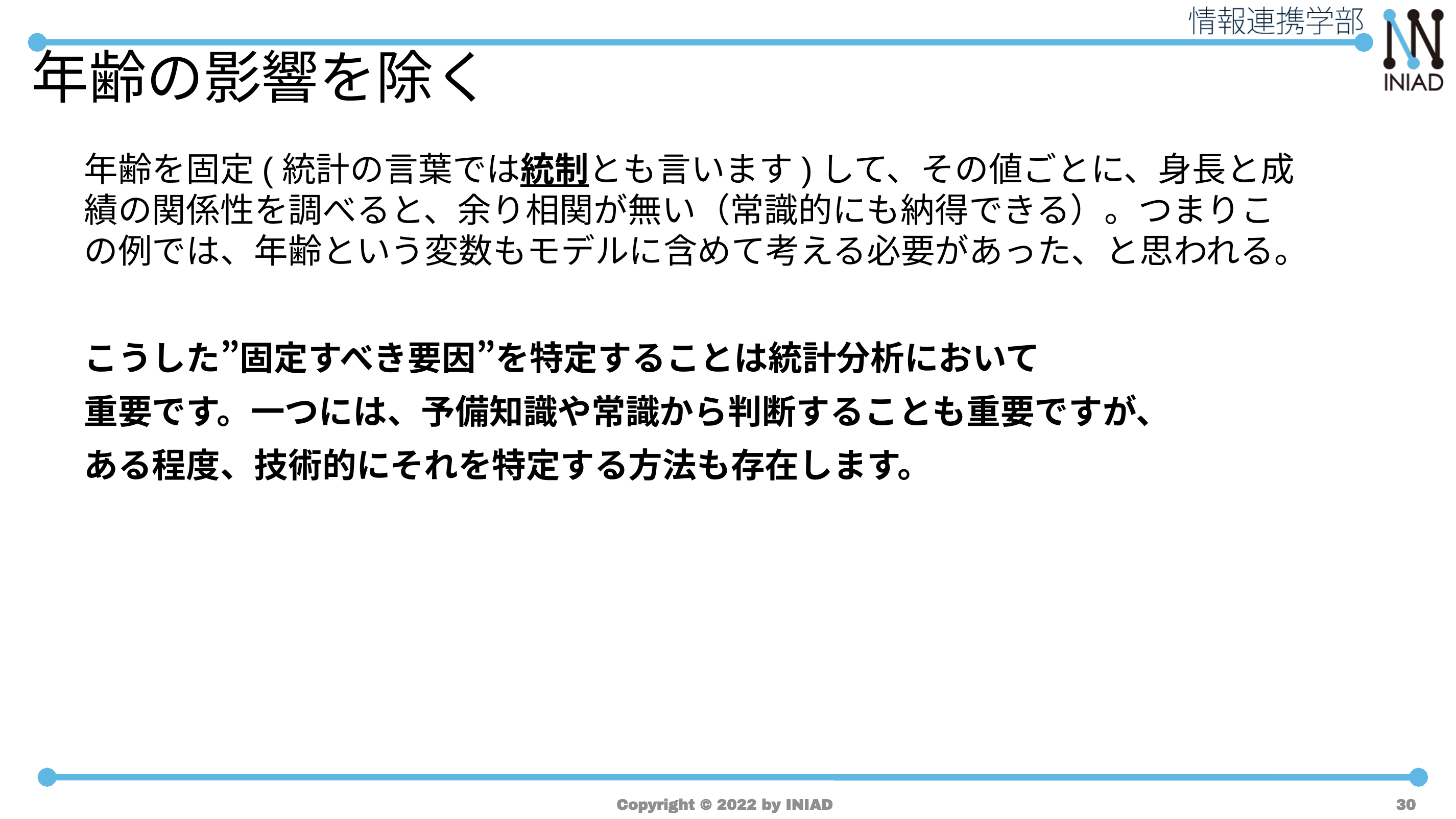

# 年齢の影響を除く
年齢を固定(統計の言葉では統制とも言います)して、その値ごとに、身長と成績の関係性を調べると、余り相関が無い（常識的にも納得できる）。つまりこの例では、年齢という変数もモデルに含めて考える必要があった、と思われる。

こうした”固定すべき要因”を特定することは統計分析において
重要です。一つには、予備知識や常識から判断することも重要ですが、
ある程度、技術的にそれを特定する方法も存在します。
Copyright © 2022 by INIAD
30